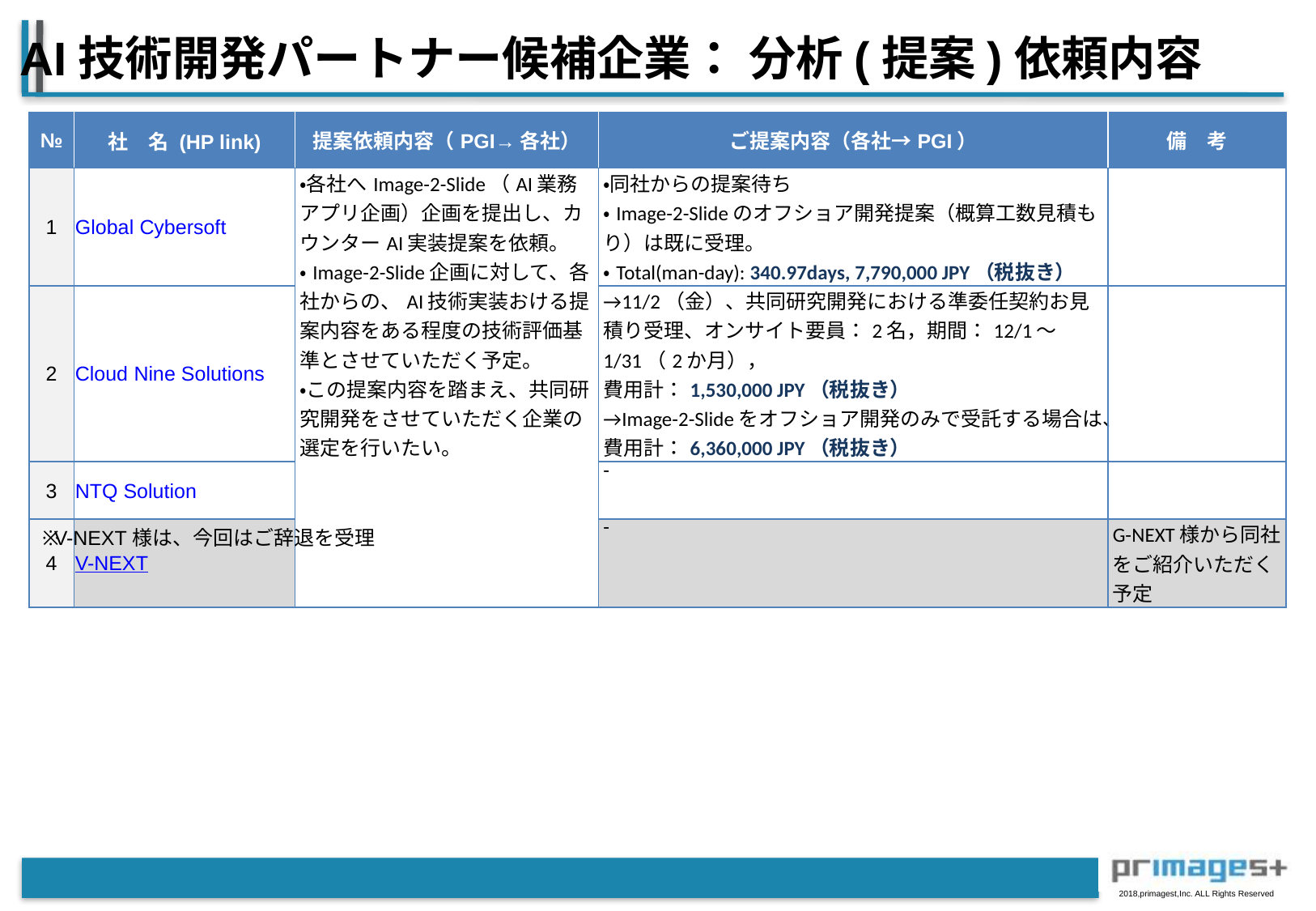

AI技術開発パートナー候補企業： 分析(提案)依頼内容
| № | 社　名 (HP link) | 提案依頼内容（PGI→各社） | ご提案内容（各社→PGI） | 備　考 |
| --- | --- | --- | --- | --- |
| 1 | Global Cybersoft | ・各社へImage-2-Slide（AI業務アプリ企画）企画を提出し、カウンターAI実装提案を依頼。 ・Image-2-Slide企画に対して、各社からの、AI技術実装おける提案内容をある程度の技術評価基準とさせていただく予定。 ・この提案内容を踏まえ、共同研究開発をさせていただく企業の選定を行いたい。 | ・同社からの提案待ち ・Image-2-Slideのオフショア開発提案（概算工数見積もり）は既に受理。 ・Total(man-day): 340.97days, 7,790,000 JPY（税抜き） |  |
| 2 | Cloud Nine Solutions |  | →11/2（金）、共同研究開発における準委任契約お見積り受理、オンサイト要員：2名，期間：12/1～1/31（2か月）， 費用計：1,530,000 JPY（税抜き） →Image-2-Slideをオフショア開発のみで受託する場合は、費用計：6,360,000 JPY（税抜き） |  |
| 3 | NTQ Solution |  | - |  |
| 4 | V-NEXT |  | - | G-NEXT様から同社をご紹介いただく予定 |
※V-NEXT様は、今回はご辞退を受理